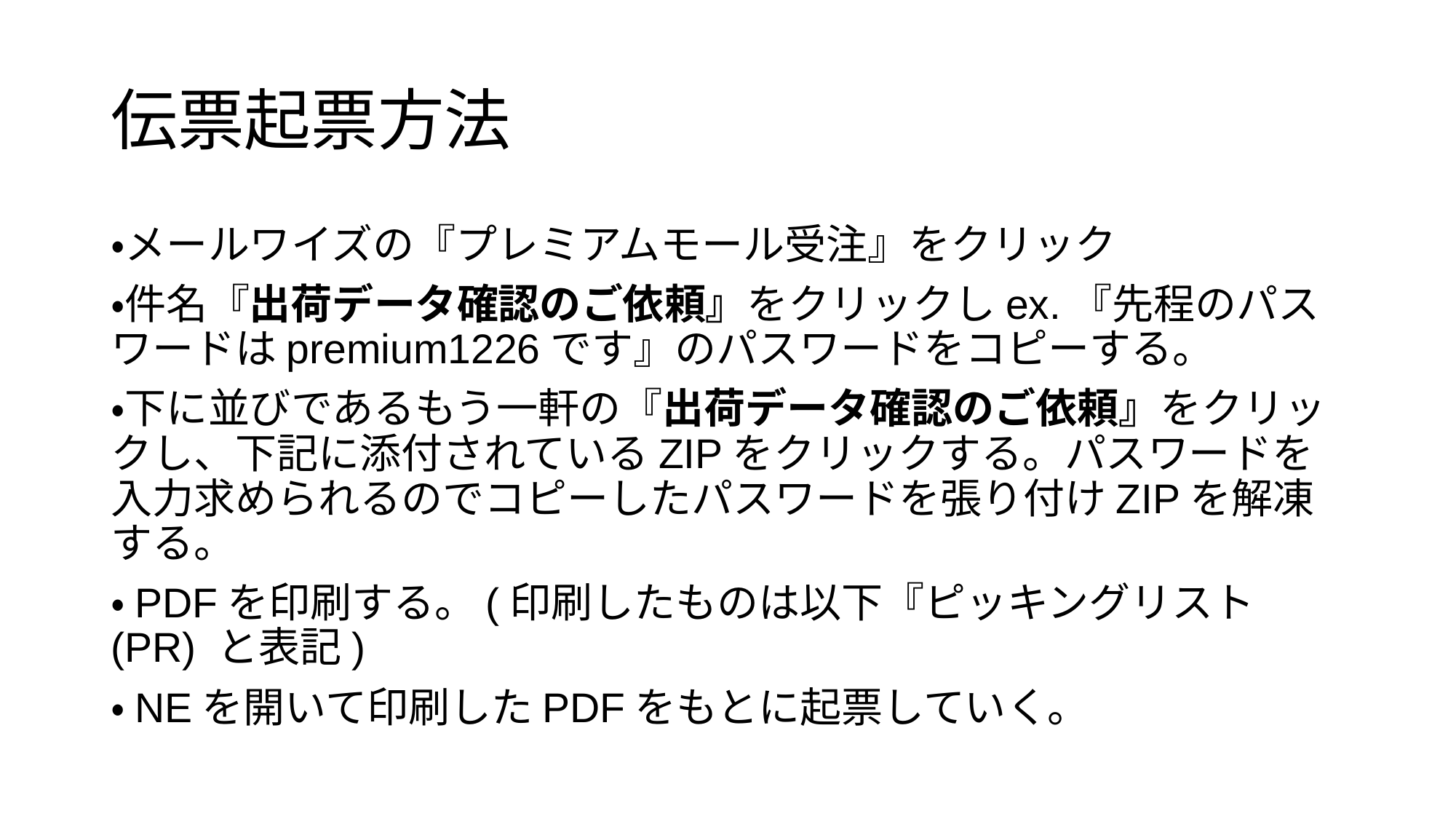

# 伝票起票方法
・メールワイズの『プレミアムモール受注』をクリック
・件名『出荷データ確認のご依頼』をクリックしex.『先程のパスワードはpremium1226です』のパスワードをコピーする。
・下に並びであるもう一軒の『出荷データ確認のご依頼』をクリックし、下記に添付されているZIPをクリックする。パスワードを入力求められるのでコピーしたパスワードを張り付けZIPを解凍する。
・PDFを印刷する。(印刷したものは以下『ピッキングリスト(PR) と表記)
・NEを開いて印刷したPDFをもとに起票していく。